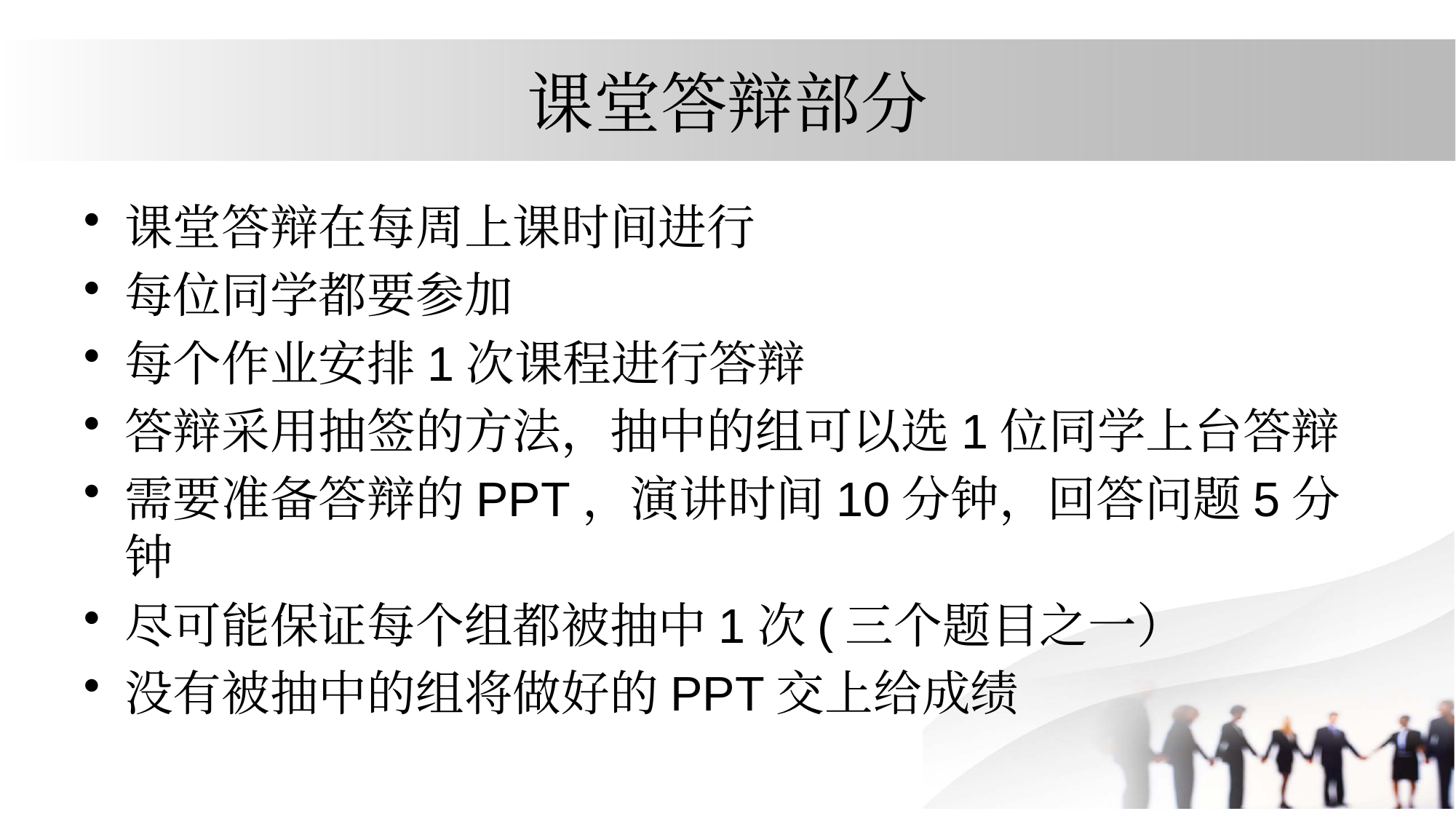

# 课堂答辩部分
课堂答辩在每周上课时间进行
每位同学都要参加
每个作业安排1次课程进行答辩
答辩采用抽签的方法，抽中的组可以选1位同学上台答辩
需要准备答辩的PPT，演讲时间10分钟，回答问题5分钟
尽可能保证每个组都被抽中1次(三个题目之一）
没有被抽中的组将做好的PPT交上给成绩